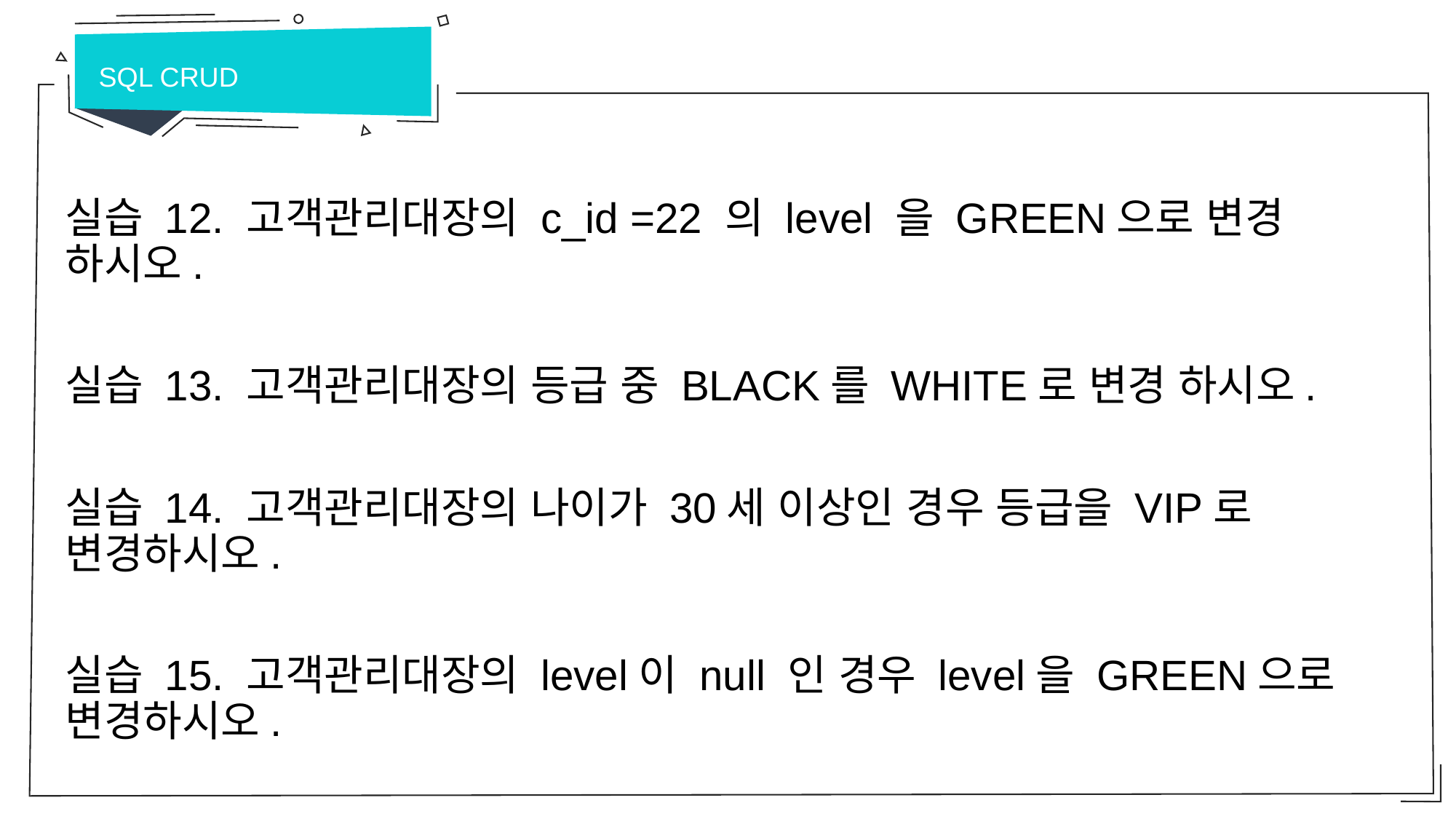

SQL CRUD
실습 12. 고객관리대장의 c_id =22 의 level 을 GREEN으로 변경 하시오.

실습 13. 고객관리대장의 등급 중 BLACK를 WHITE로 변경 하시오.

실습 14. 고객관리대장의 나이가 30세 이상인 경우 등급을 VIP로 변경하시오.

실습 15. 고객관리대장의 level이 null 인 경우 level을 GREEN으로 변경하시오.